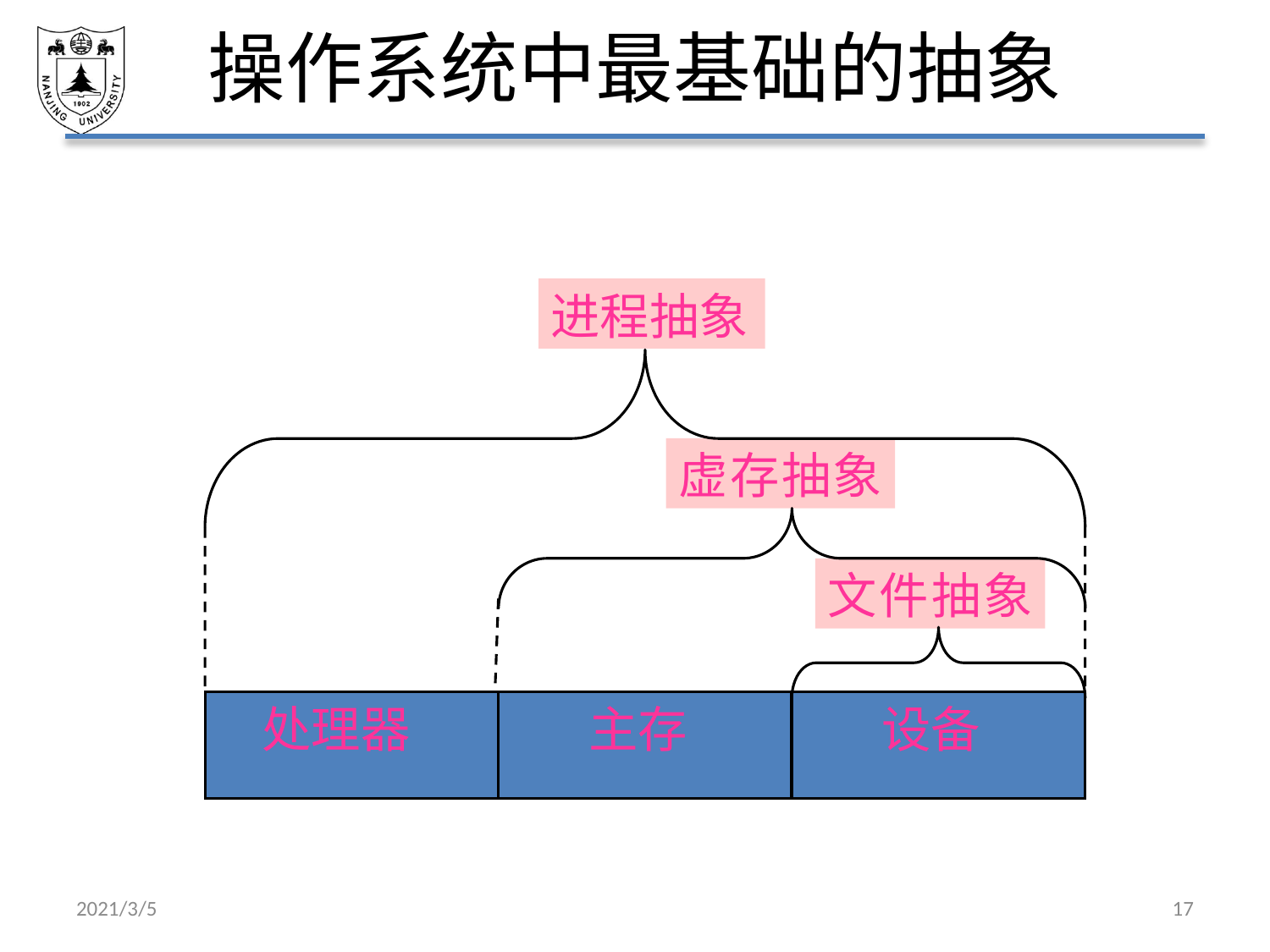

# 操作系统中最基础的抽象

进程抽象
虚存抽象

文件抽象

   处理器
      主存
      设备
2021/3/5
17